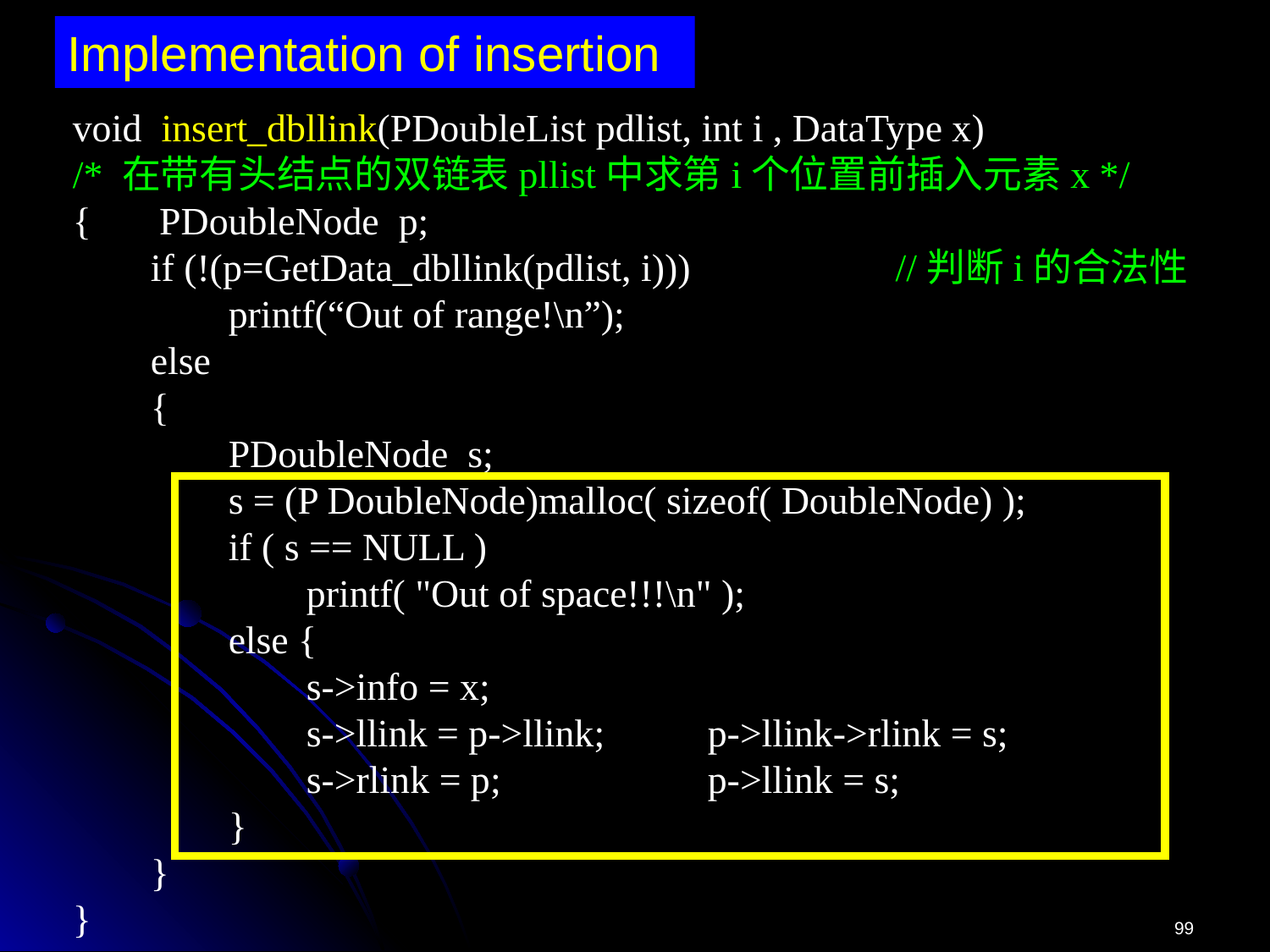

Implementation of insertion
void  insert_dbllink(PDoubleList pdlist, int i , DataType x)
/* 在带有头结点的双链表pllist中求第i个位置前插入元素x */
{       PDoubleNode  p;
        if (!(p=GetData_dbllink(pdlist, i)))                     //判断i的合法性
                printf(“Out of range!\n”);
        else
        {
                PDoubleNode  s;
                s = (P DoubleNode)malloc( sizeof( DoubleNode) );
                if ( s == NULL )
                        printf( "Out of space!!!\n" );
                else {
                        s->info = x;
                        s->llink = p->llink;	p->llink->rlink = s;
                        s->rlink = p;		p->llink = s;
                }
        }
}

99